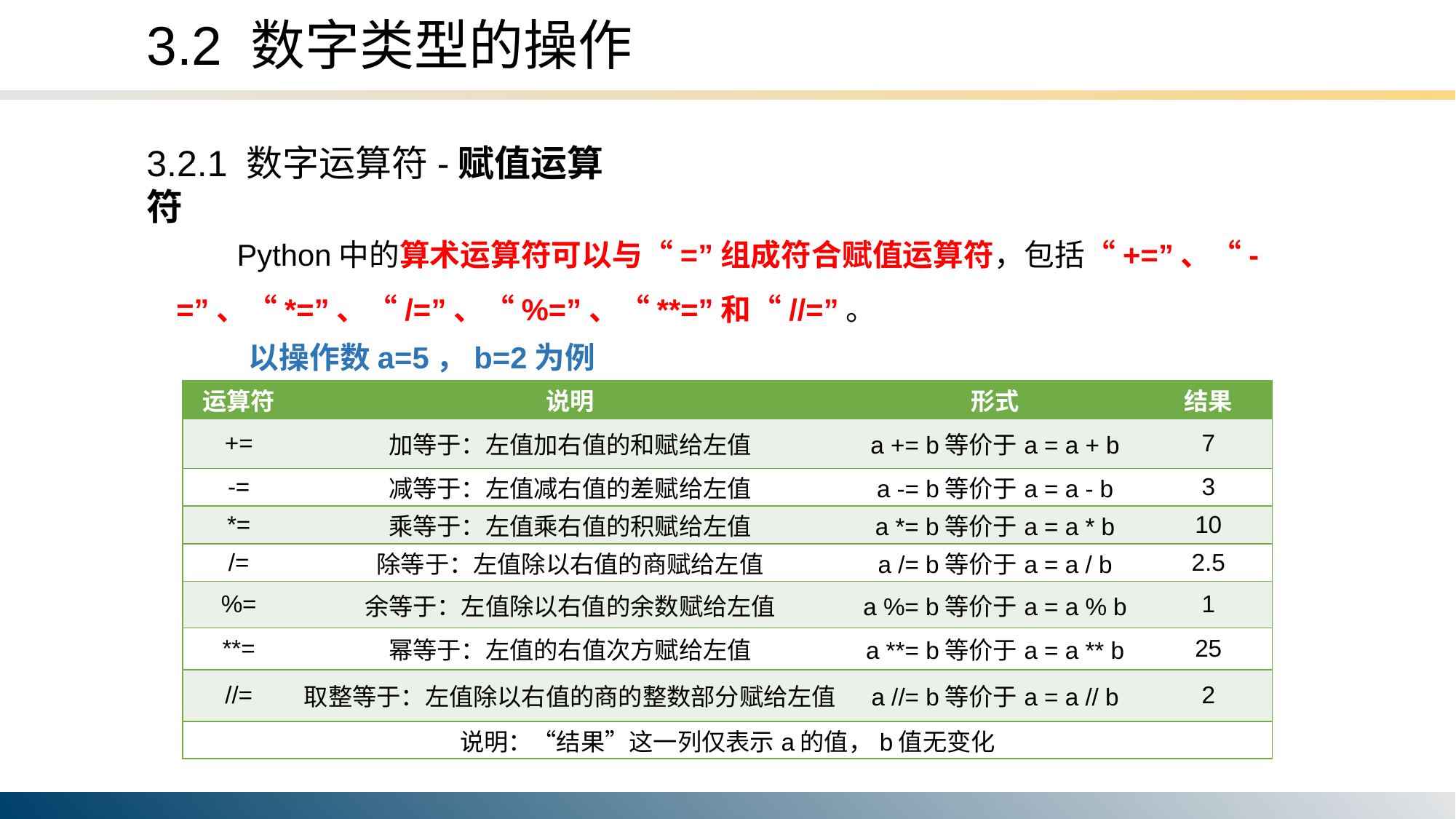

3.2 数字类型的操作

3.2.1 数字运算符-赋值运算符
Python中的算术运算符可以与“=”组成符合赋值运算符，包括“+=”、“-=”、“*=”、“/=”、“%=”、“**=”和“//=”。
以操作数a=5，b=2为例
| 运算符 | 说明 | 形式 | 结果 |
| --- | --- | --- | --- |
| += | 加等于：左值加右值的和赋给左值 | a += b等价于a = a + b | 7 |
| -= | 减等于：左值减右值的差赋给左值 | a -= b等价于a = a - b | 3 |
| \*= | 乘等于：左值乘右值的积赋给左值 | a \*= b等价于a = a \* b | 10 |
| /= | 除等于：左值除以右值的商赋给左值 | a /= b等价于a = a / b | 2.5 |
| %= | 余等于：左值除以右值的余数赋给左值 | a %= b等价于a = a % b | 1 |
| \*\*= | 幂等于：左值的右值次方赋给左值 | a \*\*= b等价于a = a \*\* b | 25 |
| //= | 取整等于：左值除以右值的商的整数部分赋给左值 | a //= b等价于a = a // b | 2 |
| 说明：“结果”这一列仅表示a的值，b值无变化 |  |  |  |